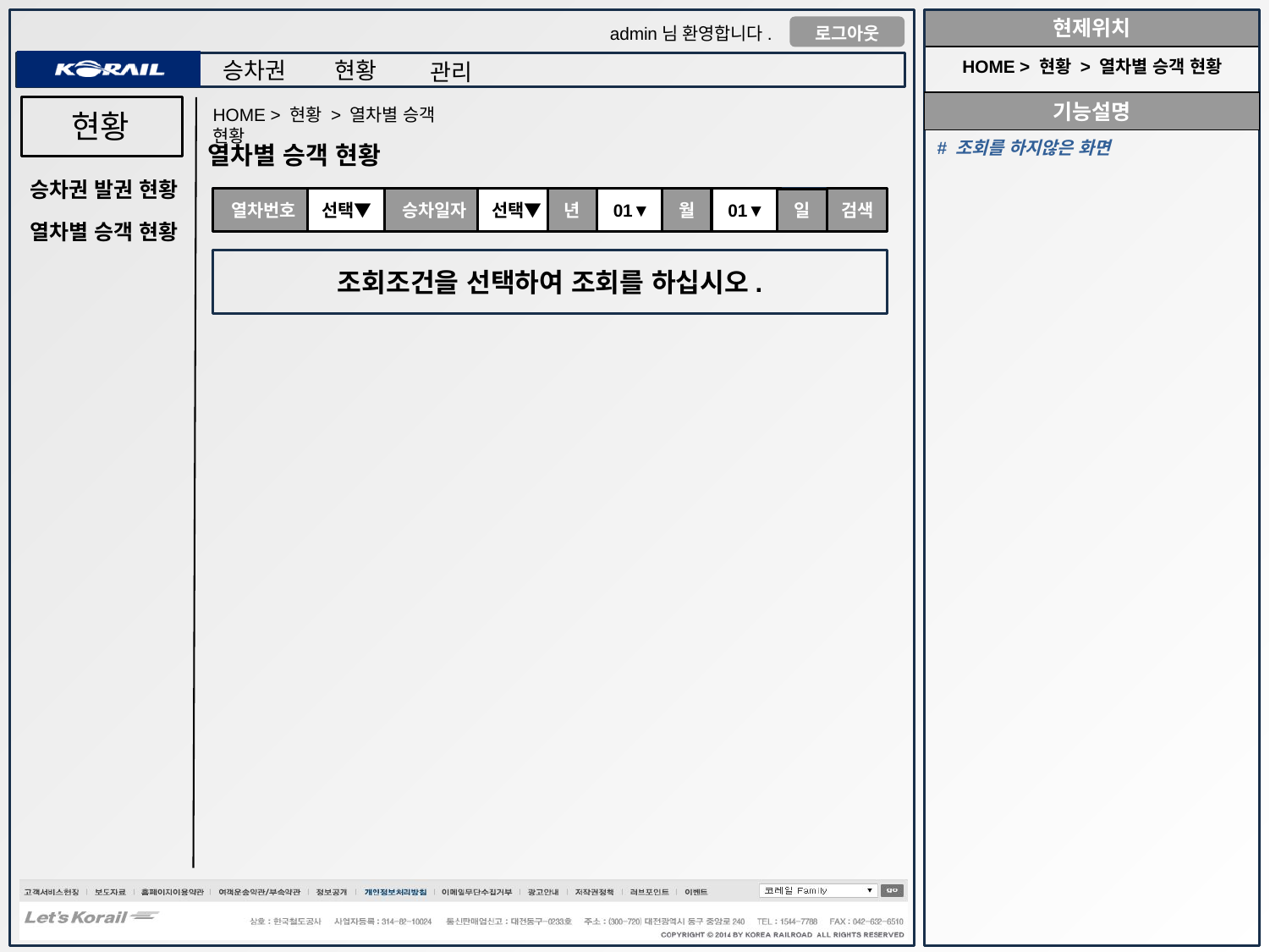

HOME > 현황 > 열차별 승객 현황
HOME > 현황 > 열차별 승객 현황
현황
# 조회를 하지않은 화면
열차별 승객 현황
승차권 발권 현황
01▼
승차일자
선택▼
월
선택▼
년
01▼
검색

열차번호
일
열차별 승객 현황
조회조건을 선택하여 조회를 하십시오.